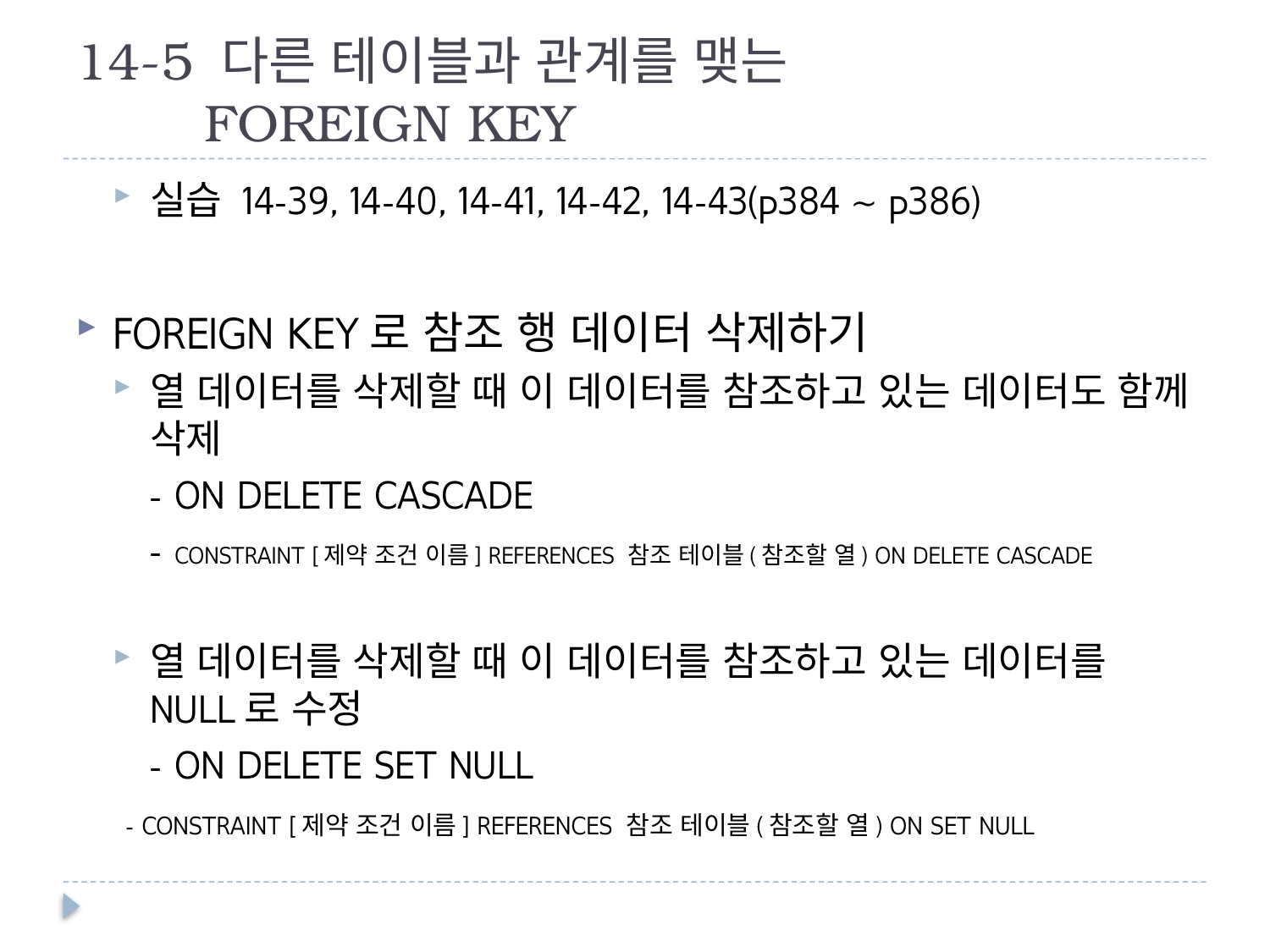

# 14-5 다른 테이블과 관계를 맺는 FOREIGN KEY
실습 14-39, 14-40, 14-41, 14-42, 14-43(p384 ~ p386)

FOREIGN KEY로 참조 행 데이터 삭제하기
열 데이터를 삭제할 때 이 데이터를 참조하고 있는 데이터도 함께 삭제
   - ON DELETE CASCADE
   - CONSTRAINT [제약 조건 이름] REFERENCES 참조 테이블(참조할 열) ON DELETE CASCADE

열 데이터를 삭제할 때 이 데이터를 참조하고 있는 데이터를 NULL로 수정
   - ON DELETE SET NULL
 - CONSTRAINT [제약 조건 이름] REFERENCES 참조 테이블(참조할 열) ON SET NULL